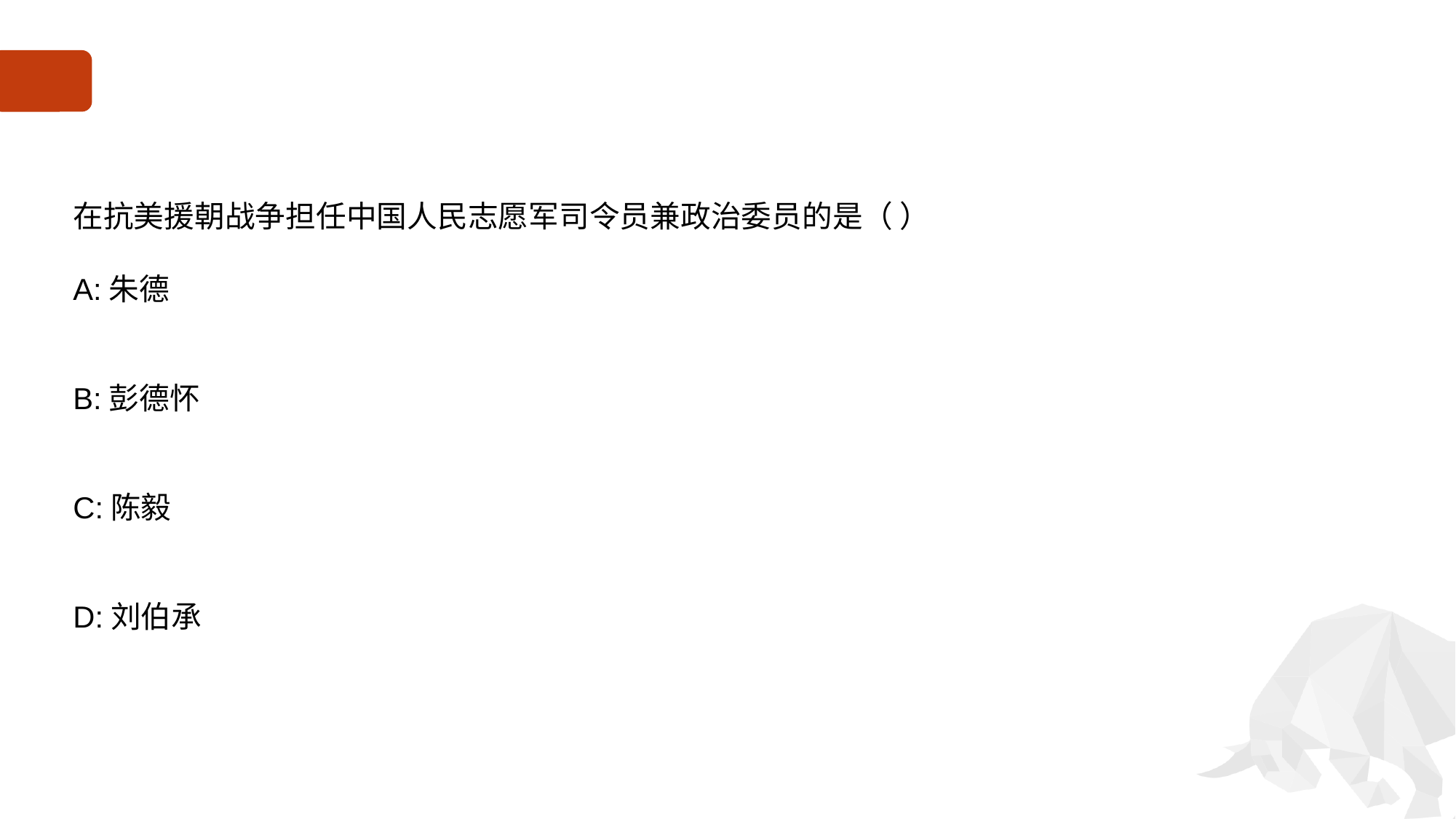

#
在抗美援朝战争担任中国人民志愿军司令员兼政治委员的是（ ）

A:朱德

B:彭德怀

C:陈毅

D:刘伯承